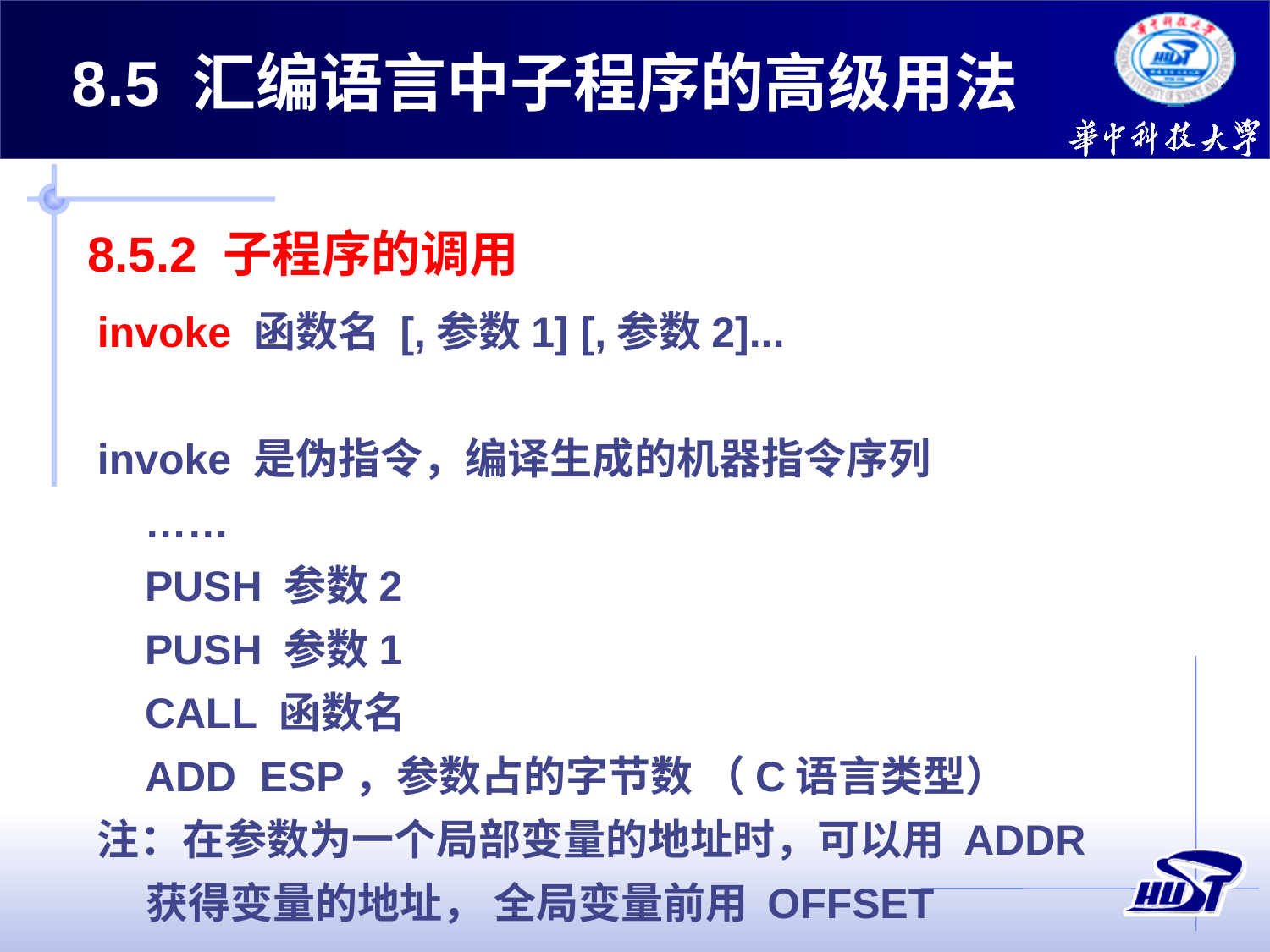

8.5 汇编语言中子程序的高级用法
8.5.2 子程序的调用
invoke 函数名 [,参数1] [,参数2]...

invoke 是伪指令，编译生成的机器指令序列
    ……
    PUSH 参数2
    PUSH 参数1
    CALL 函数名
    ADD  ESP，参数占的字节数 （C语言类型）
注：在参数为一个局部变量的地址时，可以用 ADDR
    获得变量的地址， 全局变量前用 OFFSET